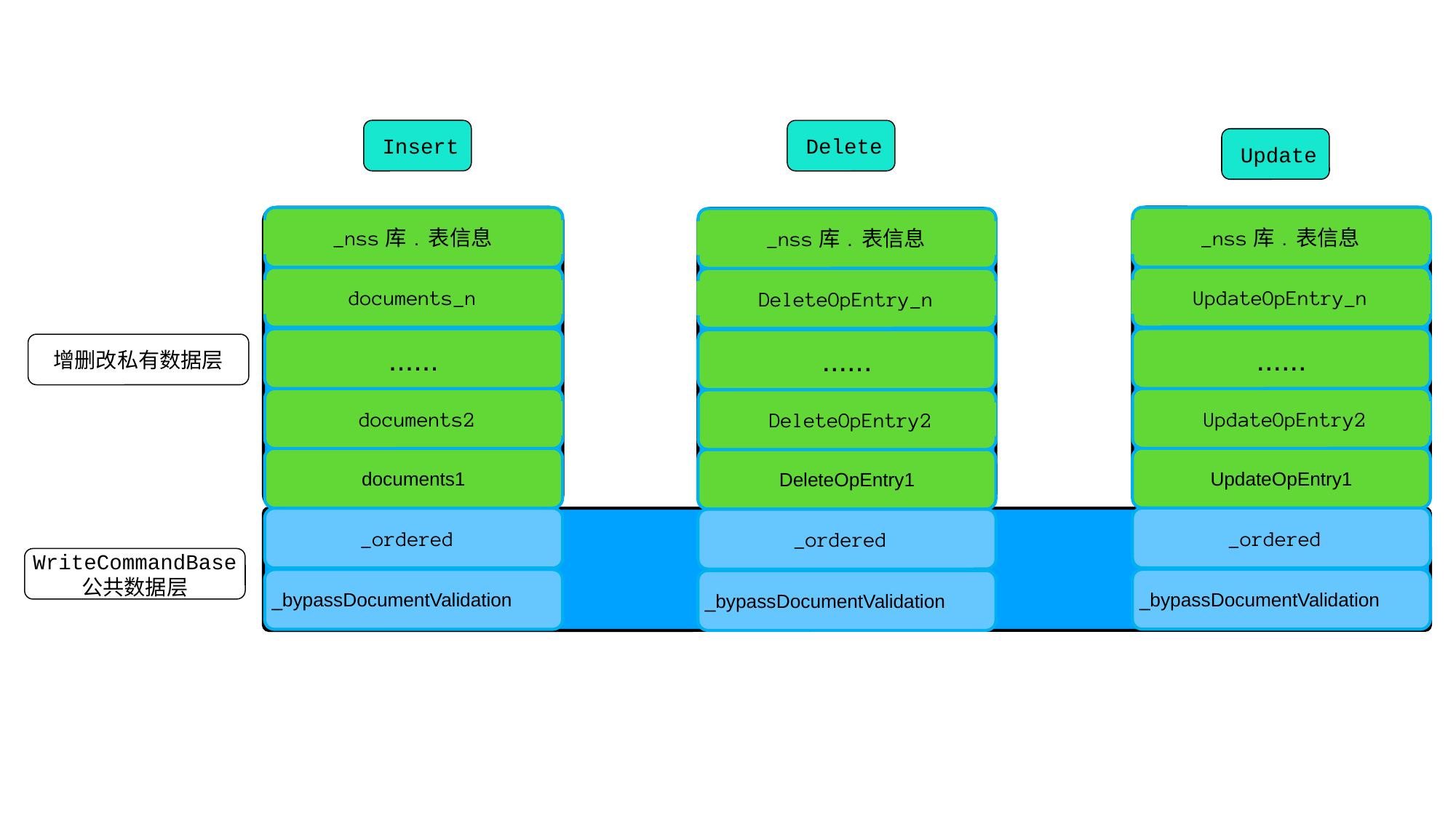

Insert

 Delete

 Update

_nss库.表信息

_nss库.表信息

_nss库.表信息

UpdateOpEntry_n

documents_n

DeleteOpEntry_n
......
......
......

增删改私有数据层

UpdateOpEntry2

documents2

DeleteOpEntry2
UpdateOpEntry1
documents1
DeleteOpEntry1

_ordered

_ordered

_ordered
WriteCommandBase
公共数据层

_bypassDocumentValidation
_bypassDocumentValidation
_bypassDocumentValidation